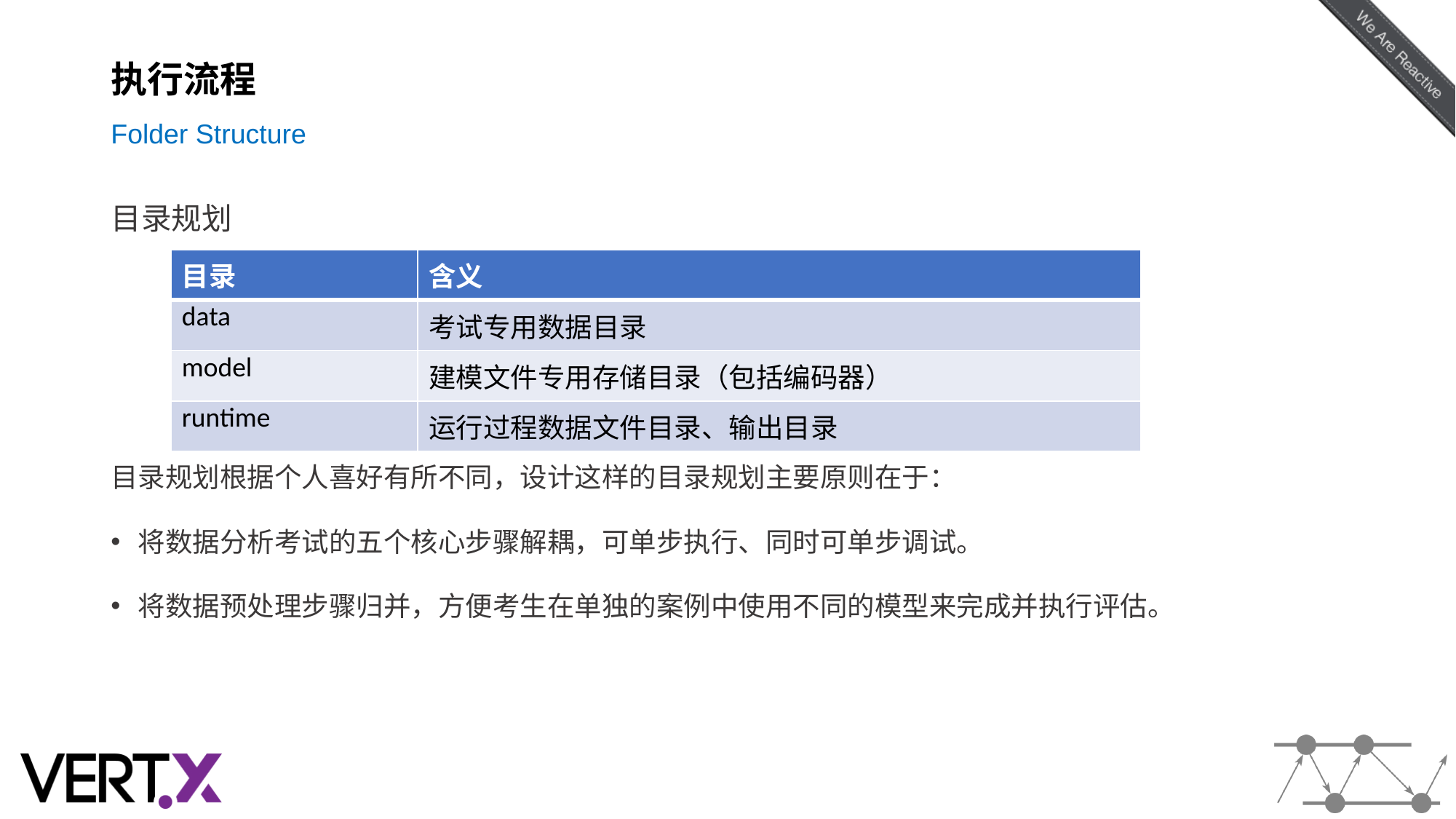

# 执行流程 Folder Structure
目录规划

目录规划根据个人喜好有所不同，设计这样的目录规划主要原则在于：
将数据分析考试的五个核心步骤解耦，可单步执行、同时可单步调试。
将数据预处理步骤归并，方便考生在单独的案例中使用不同的模型来完成并执行评估。
| 目录 | 含义 |
| --- | --- |
| data | 考试专用数据目录 |
| model | 建模文件专用存储目录（包括编码器） |
| runtime | 运行过程数据文件目录、输出目录 |